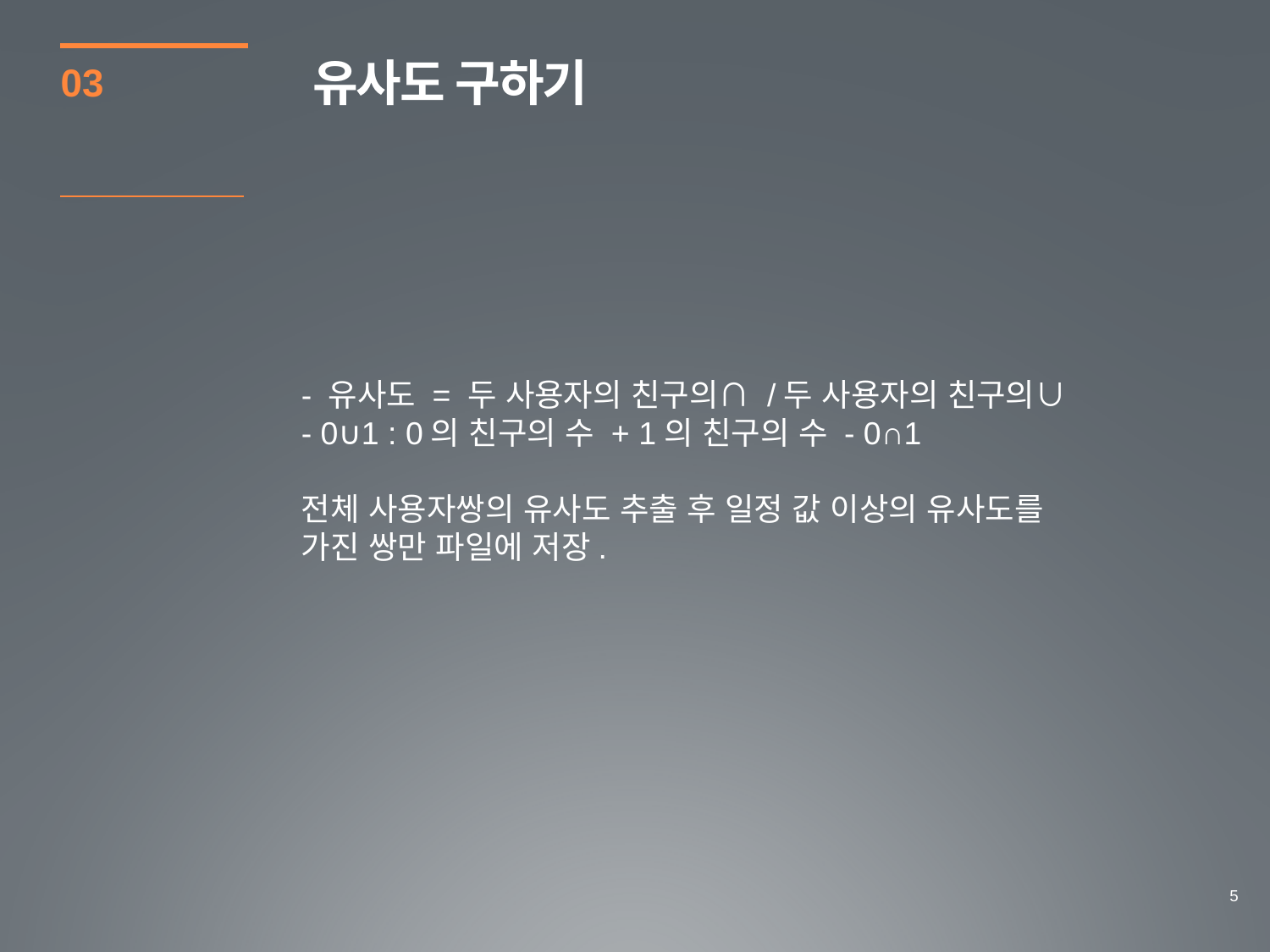

유사도 구하기
03

	- 유사도 = 두 사용자의 친구의∩ /두 사용자의 친구의∪
	- 0∪1 : 0의 친구의 수 + 1의 친구의 수 - 0∩1

	전체 사용자쌍의 유사도 추출 후 일정 값 이상의 유사도를
	가진 쌍만 파일에 저장.